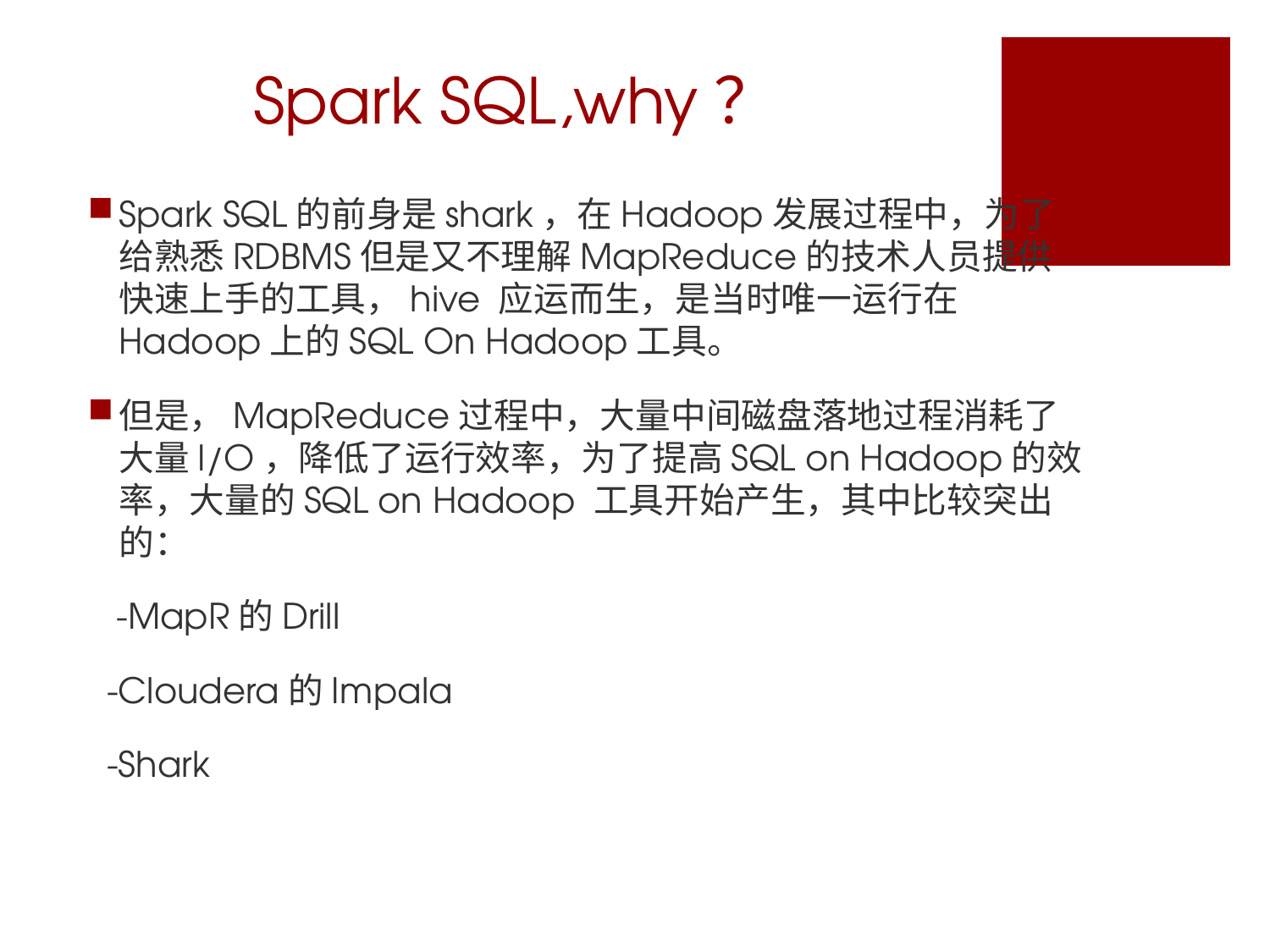

# Spark SQL,why？
Spark SQL的前身是shark，在Hadoop发展过程中，为了给熟悉RDBMS但是又不理解MapReduce的技术人员提供快速上手的工具，hive 应运而生，是当时唯一运行在Hadoop上的SQL On Hadoop工具。
但是，MapReduce过程中，大量中间磁盘落地过程消耗了大量I/O，降低了运行效率，为了提高SQL on Hadoop的效率，大量的SQL on Hadoop 工具开始产生，其中比较突出的：
   -MapR的Drill
  -Cloudera的Impala
  -Shark